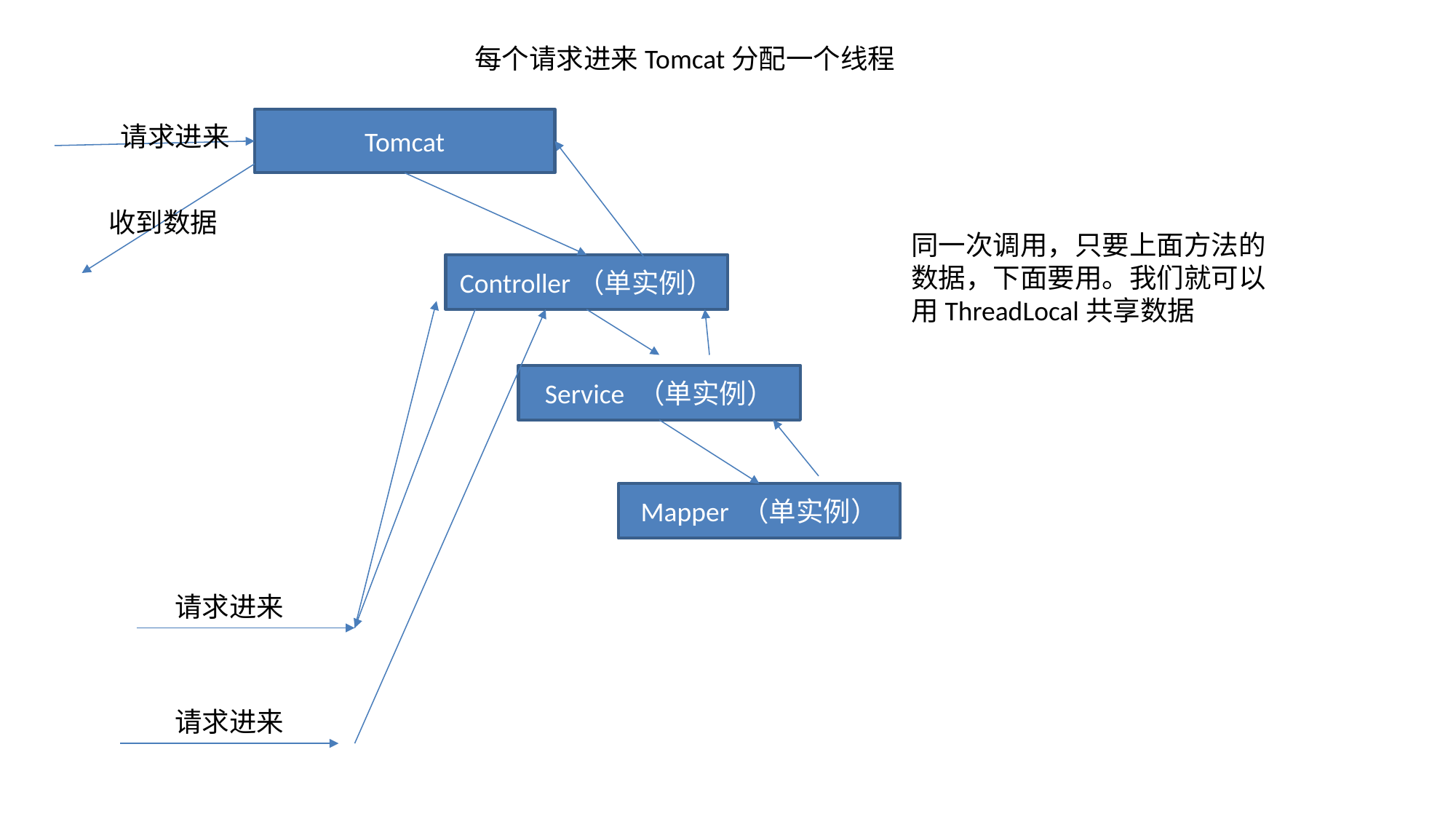

每个请求进来Tomcat分配一个线程
Tomcat
请求进来
收到数据
同一次调用，只要上面方法的数据，下面要用。我们就可以用ThreadLocal共享数据
Controller（单实例）
Service （单实例）
Mapper （单实例）
请求进来
请求进来